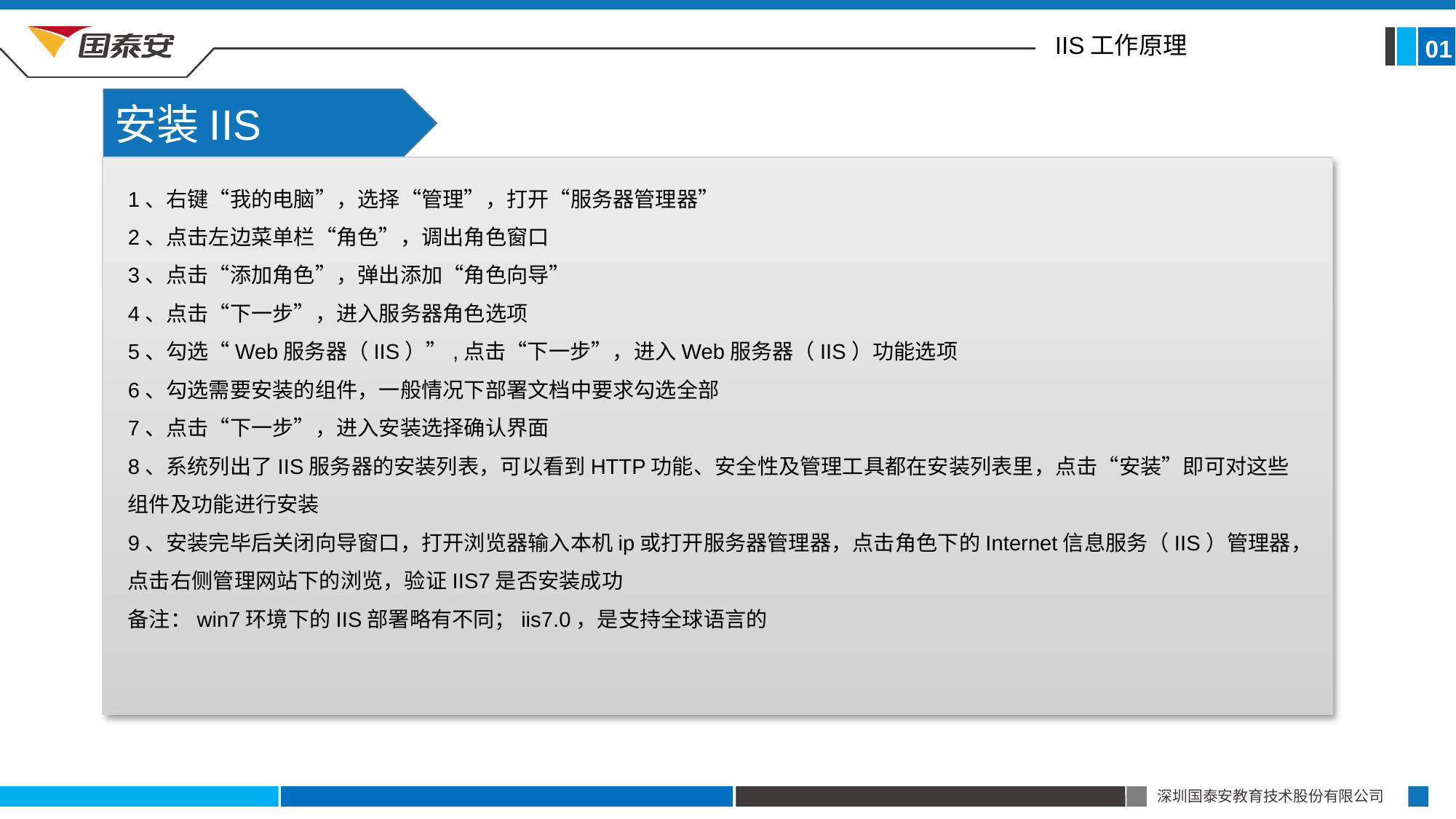

01
IIS工作原理

安装IIS

1、右键“我的电脑”，选择“管理”，打开“服务器管理器”
2、点击左边菜单栏“角色”，调出角色窗口
3、点击“添加角色”，弹出添加“角色向导”
4、点击“下一步”，进入服务器角色选项
5、勾选“Web服务器（IIS）”,点击“下一步”，进入Web服务器（IIS）功能选项
6、勾选需要安装的组件，一般情况下部署文档中要求勾选全部
7、点击“下一步”，进入安装选择确认界面
8、系统列出了IIS服务器的安装列表，可以看到HTTP功能、安全性及管理工具都在安装列表里，点击“安装”即可对这些组件及功能进行安装
9、安装完毕后关闭向导窗口，打开浏览器输入本机ip或打开服务器管理器，点击角色下的Internet信息服务（IIS）管理器，点击右侧管理网站下的浏览，验证IIS7是否安装成功
备注：win7环境下的IIS部署略有不同；iis7.0，是支持全球语言的